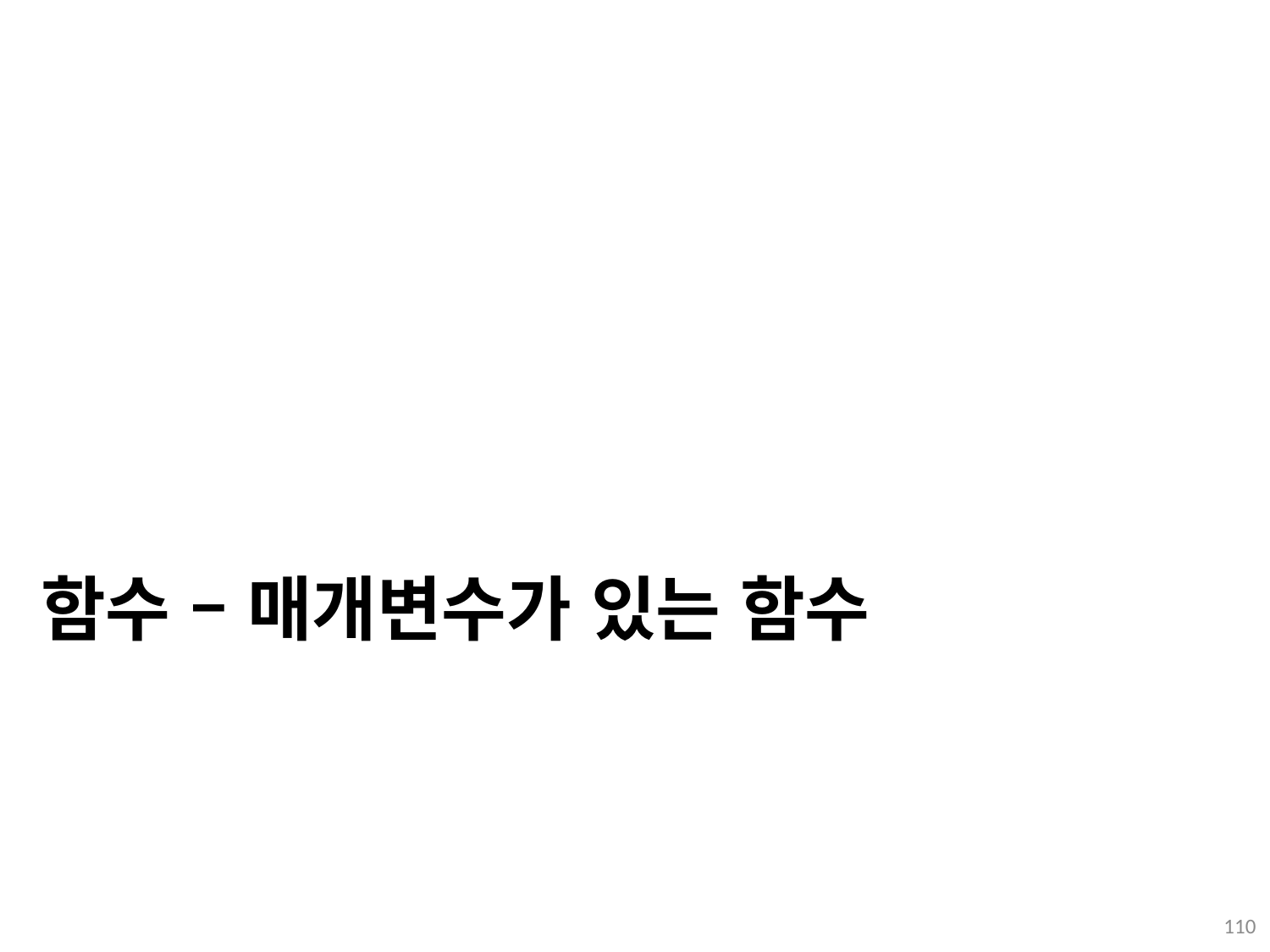

# 함수 – 매개변수가 있는 함수
110